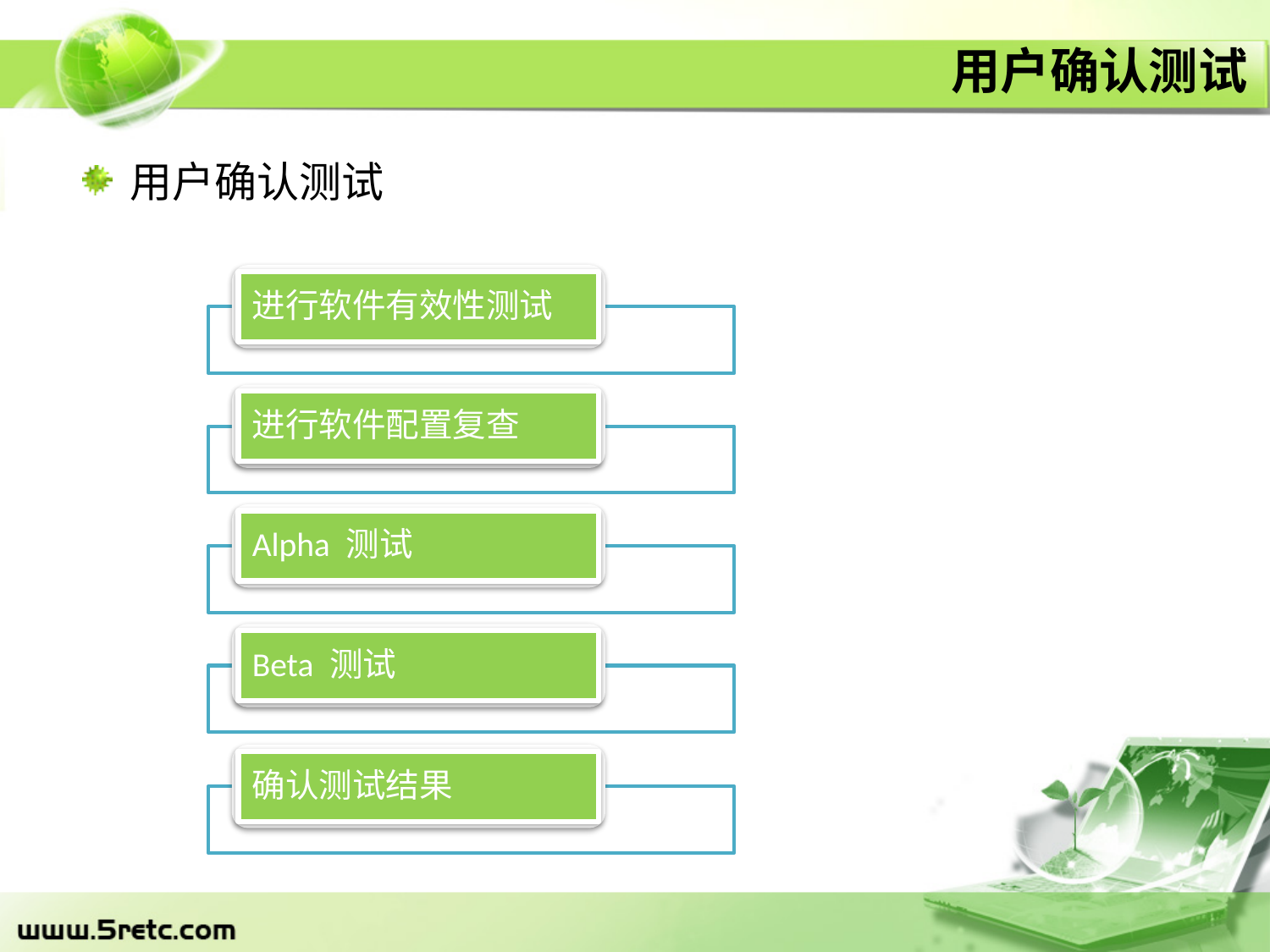

用户确认测试
用户确认测试

进行软件有效性测试

进行软件配置复查

Alpha 测试

Beta 测试

确认测试结果